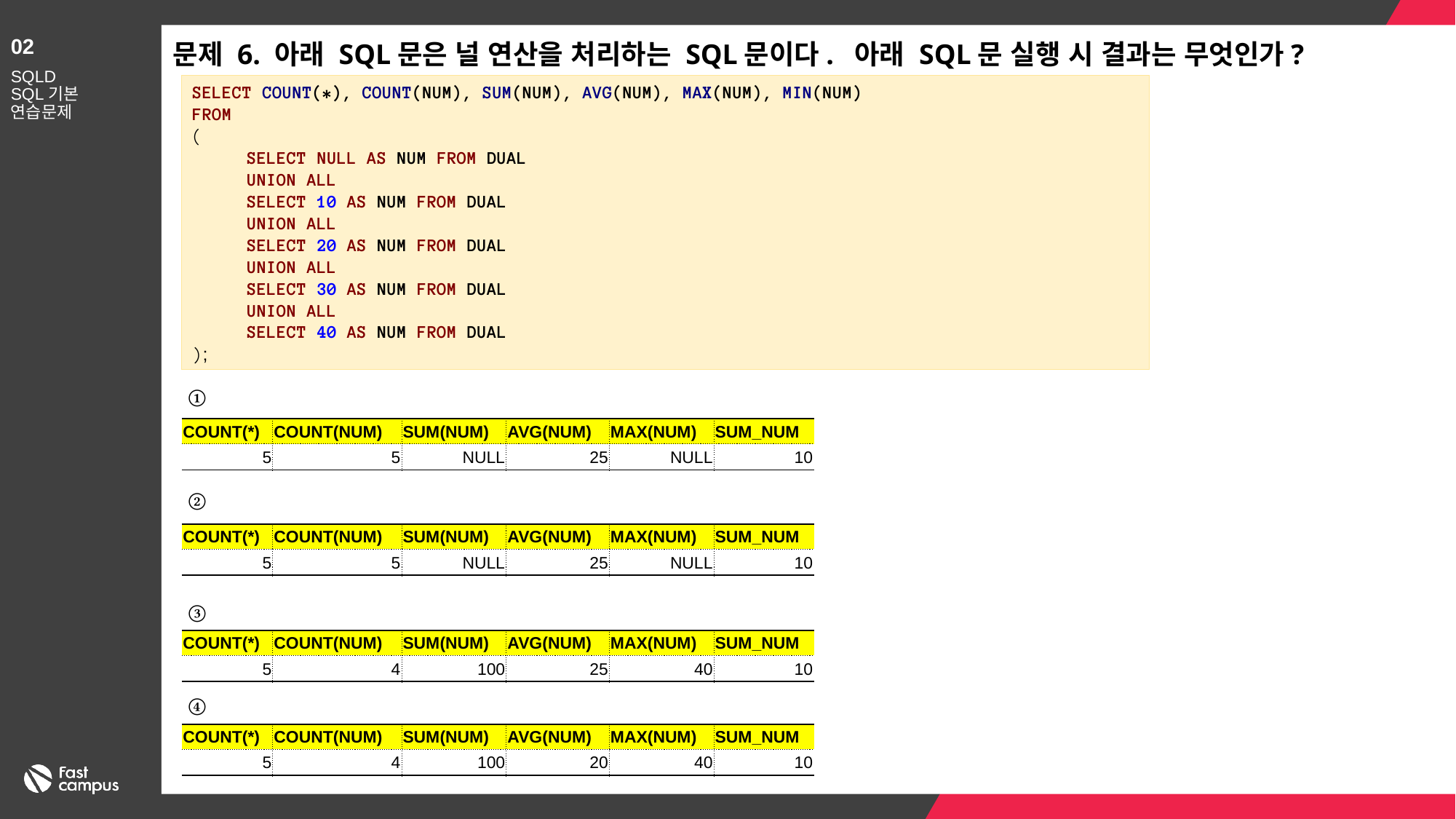

02
문제 6. 아래 SQL문은 널 연산을 처리하는 SQL문이다.  아래 SQL문 실행 시 결과는 무엇인가?
SQLD
SQL기본
연습문제
SELECT COUNT(*), COUNT(NUM), SUM(NUM), AVG(NUM), MAX(NUM), MIN(NUM)
FROM
(
SELECT NULL AS NUM FROM DUAL
UNION ALL
SELECT 10 AS NUM FROM DUAL
UNION ALL
SELECT 20 AS NUM FROM DUAL
UNION ALL
SELECT 30 AS NUM FROM DUAL
UNION ALL
SELECT 40 AS NUM FROM DUAL
);
①
| COUNT(\*) | COUNT(NUM) | SUM(NUM) | AVG(NUM) | MAX(NUM) | SUM\_NUM |
| --- | --- | --- | --- | --- | --- |
| 5 | 5 | NULL | 25 | NULL | 10 |
②
| COUNT(\*) | COUNT(NUM) | SUM(NUM) | AVG(NUM) | MAX(NUM) | SUM\_NUM |
| --- | --- | --- | --- | --- | --- |
| 5 | 5 | NULL | 25 | NULL | 10 |
③
| COUNT(\*) | COUNT(NUM) | SUM(NUM) | AVG(NUM) | MAX(NUM) | SUM\_NUM |
| --- | --- | --- | --- | --- | --- |
| 5 | 4 | 100 | 25 | 40 | 10 |
④
| COUNT(\*) | COUNT(NUM) | SUM(NUM) | AVG(NUM) | MAX(NUM) | SUM\_NUM |
| --- | --- | --- | --- | --- | --- |
| 5 | 4 | 100 | 20 | 40 | 10 |